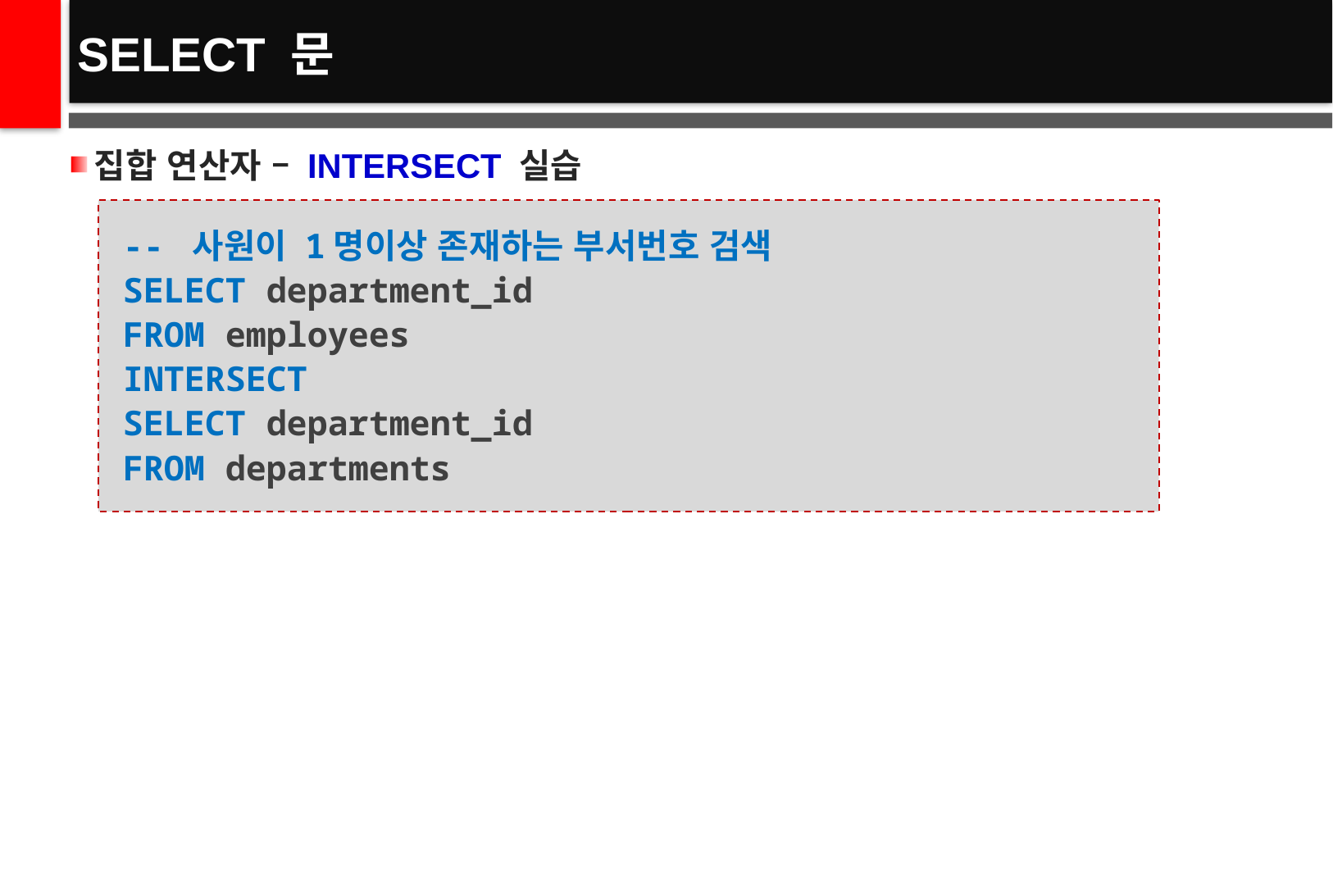

# SELECT 문
집합 연산자 – INTERSECT 실습
-- 사원이 1명이상 존재하는 부서번호 검색
SELECT department_id
FROM employees
INTERSECT
SELECT department_id
FROM departments